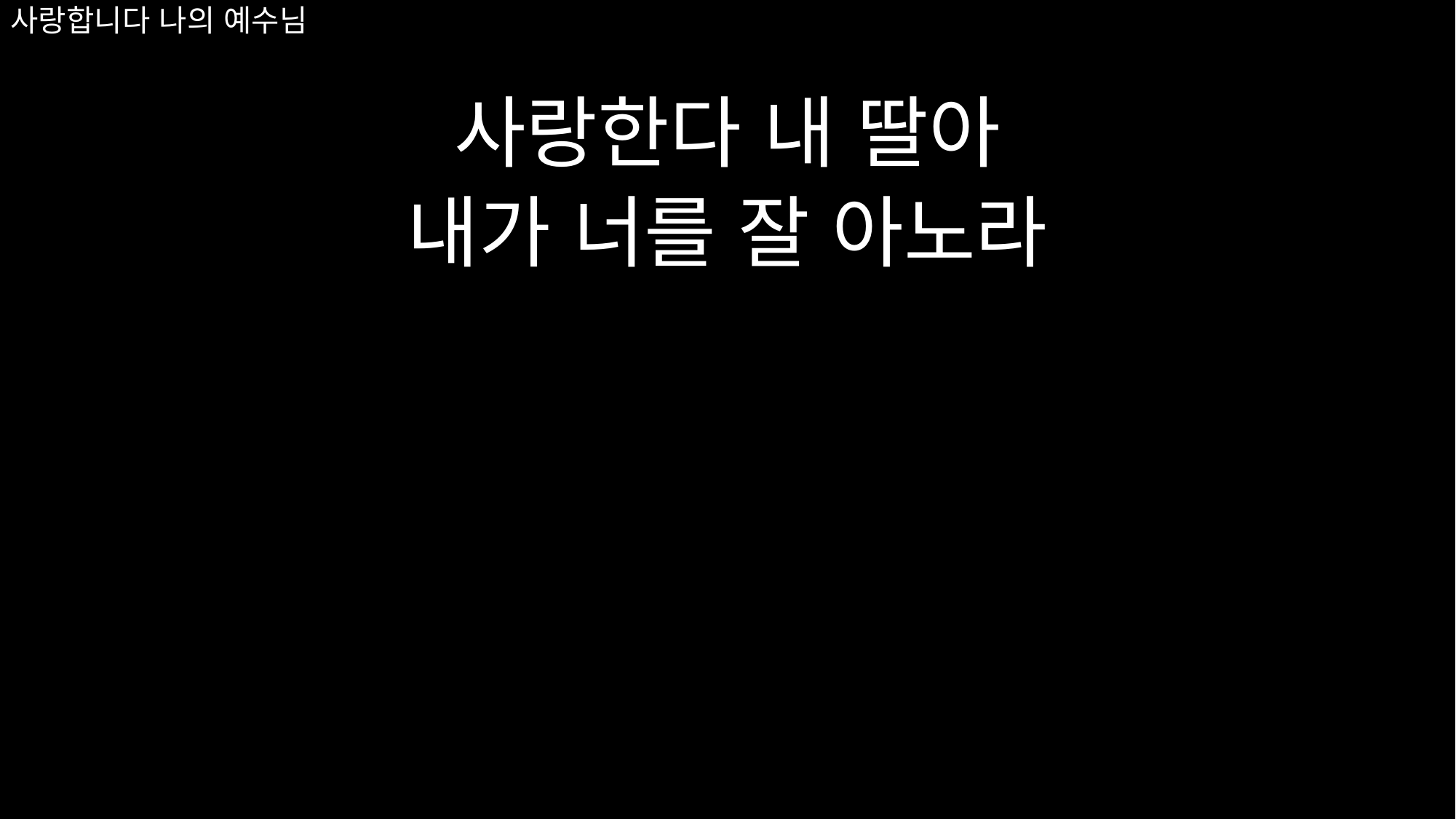

# 사랑합니다 나의 예수님
사랑한다 내 딸아
내가 너를 잘 아노라